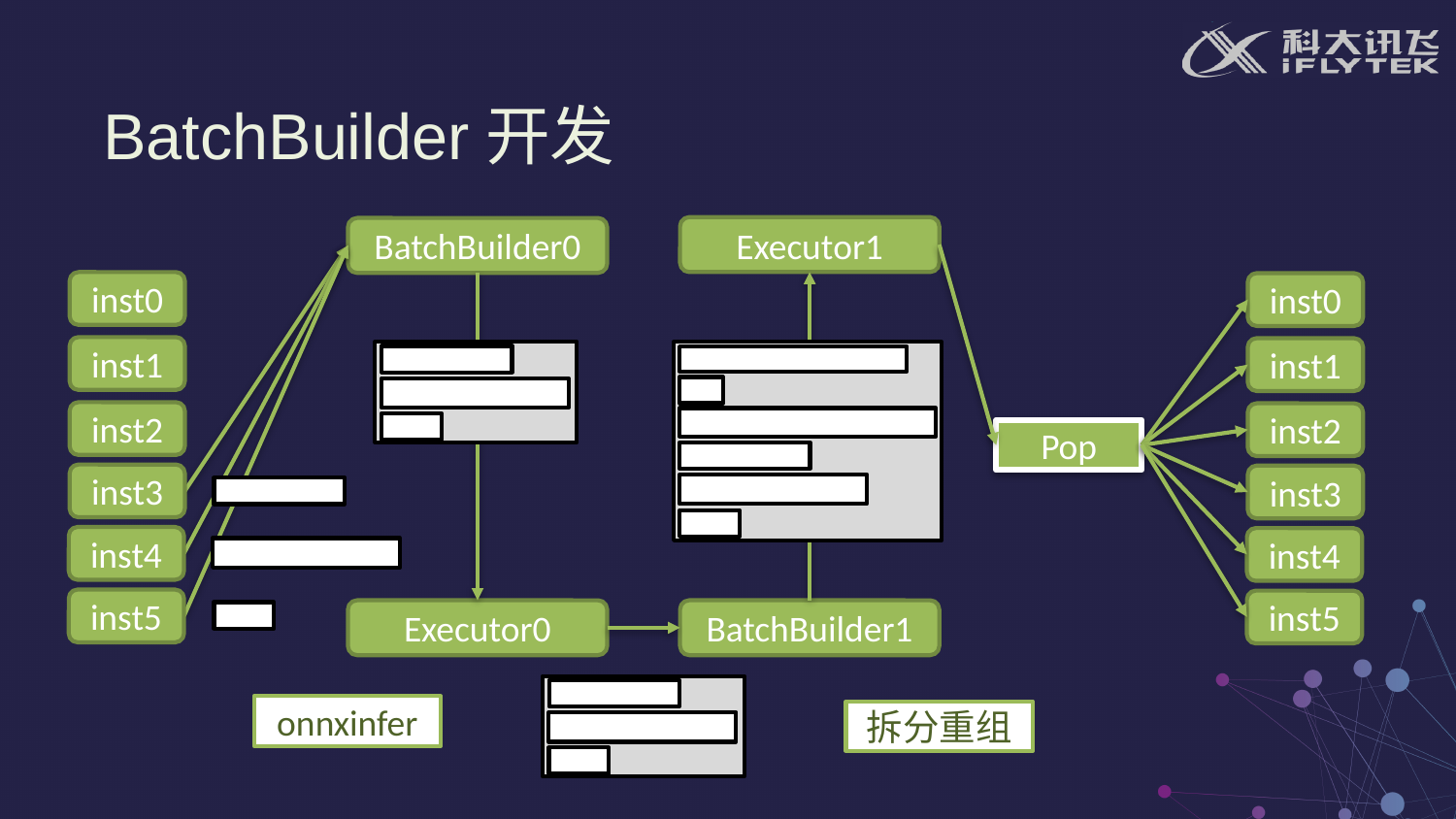

BatchBuilder开发
Executor1
BatchBuilder0
inst0
inst0
inst1
inst1

inst2
inst2
Pop
inst3
inst3

inst4
inst4

inst5
inst5
Executor0
BatchBuilder1

onnxinfer
拆分重组